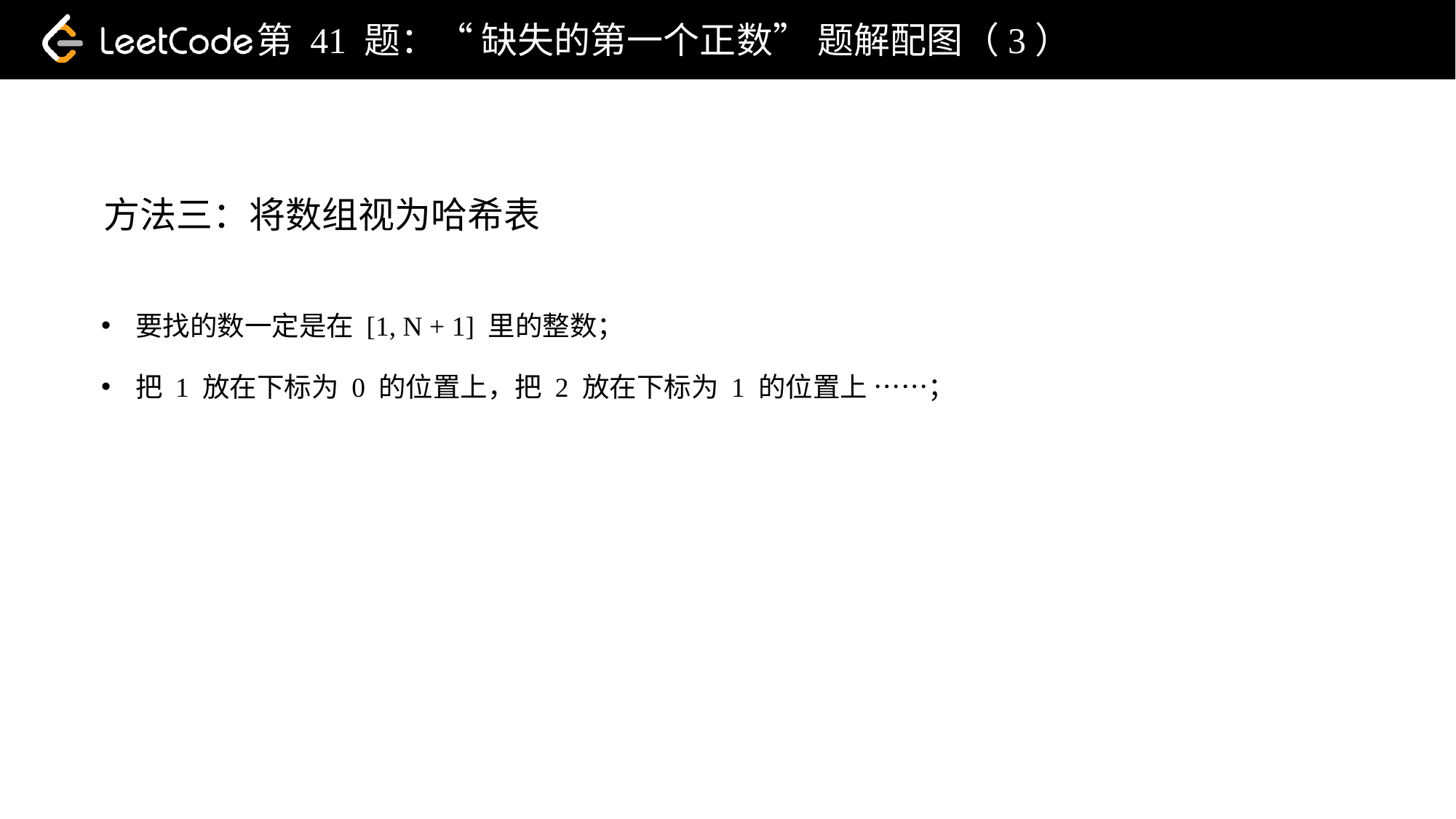

第 41 题：“ 缺失的第一个正数” 题解配图（3）
方法三：将数组视为哈希表
要找的数一定是在 [1, N + 1] 里的整数；
把 1 放在下标为 0 的位置上，把 2 放在下标为 1 的位置上 ……；